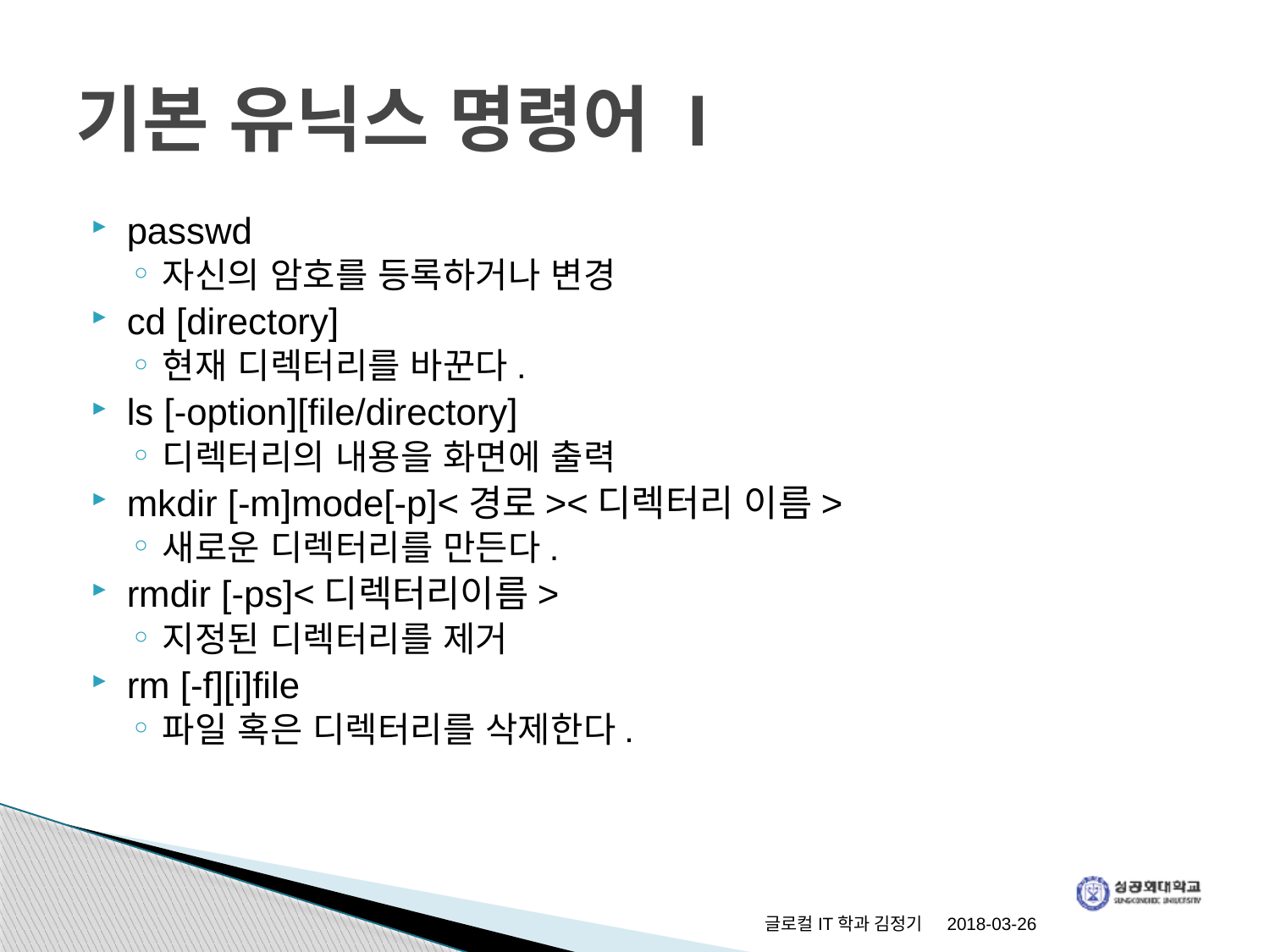

# 기본 유닉스 명령어 I
passwd
자신의 암호를 등록하거나 변경
cd [directory]
현재 디렉터리를 바꾼다.
ls [-option][file/directory]
디렉터리의 내용을 화면에 출력
mkdir [-m]mode[-p]<경로><디렉터리 이름>
새로운 디렉터리를 만든다.
rmdir [-ps]<디렉터리이름>
지정된 디렉터리를 제거
rm [-f][i]file
파일 혹은 디렉터리를 삭제한다.
글로컬IT학과 김정기
2018-03-26